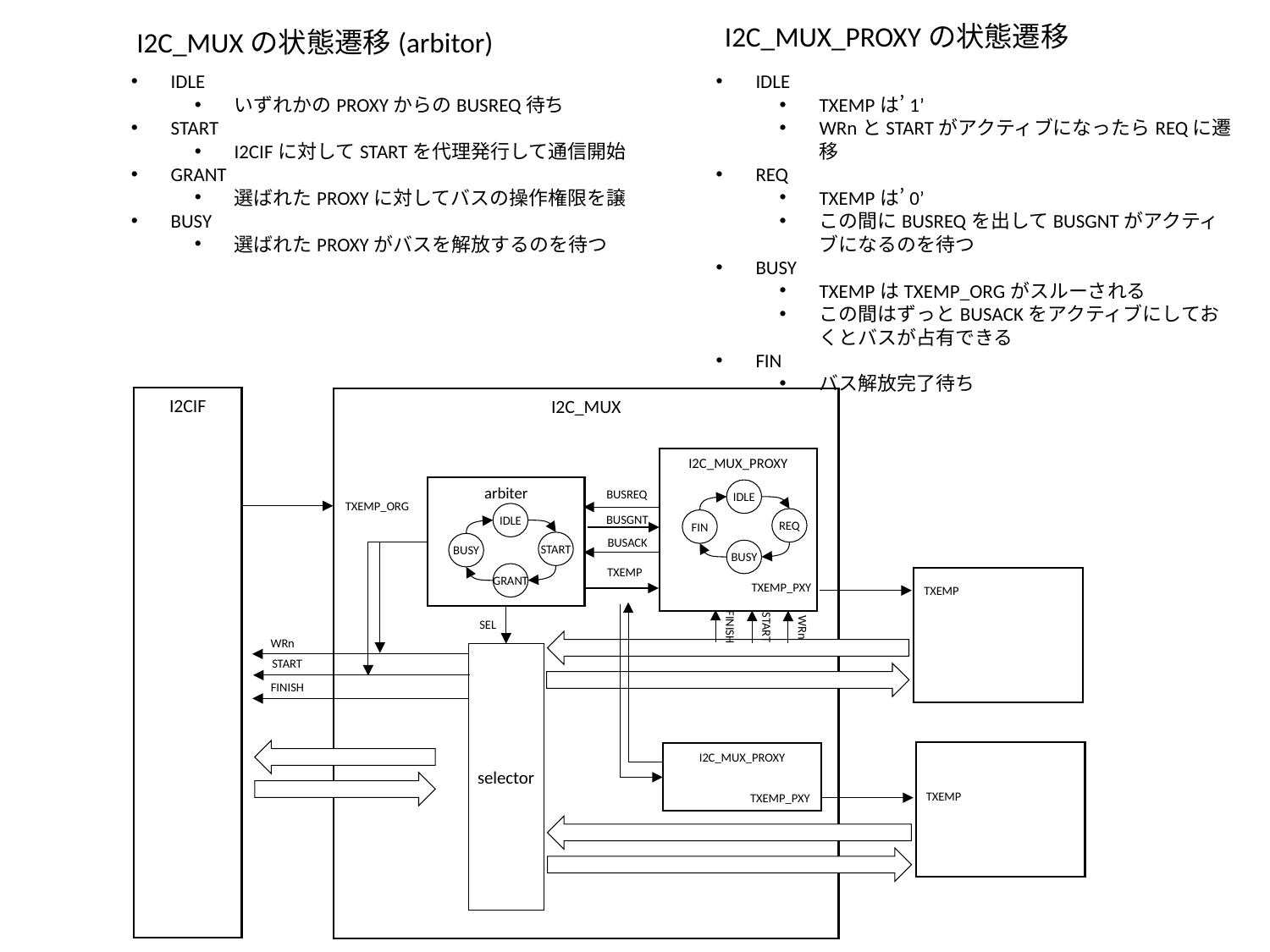

I2C_MUX_PROXYの状態遷移
I2C_MUXの状態遷移(arbitor)
IDLE
いずれかのPROXYからのBUSREQ待ち
START
I2CIFに対してSTARTを代理発行して通信開始
GRANT
選ばれたPROXYに対してバスの操作権限を譲
BUSY
選ばれたPROXYがバスを解放するのを待つ

IDLE
TXEMPは’1’
WRnとSTARTがアクティブになったらREQに遷移
REQ
TXEMPは’0’
この間にBUSREQを出してBUSGNTがアクティブになるのを待つ
BUSY
TXEMPはTXEMP_ORGがスルーされる
この間はずっとBUSACKをアクティブにしておくとバスが占有できる
FIN
バス解放完了待ち

I2CIF
I2C_MUX
I2C_MUX_PROXY
arbiter
IDLE
BUSREQ
TXEMP_ORG
IDLE
BUSGNT
REQ
FIN
BUSACK
START
BUSY
BUSY
TXEMP
GRANT

TXEMP_PXY
TXEMP
SEL
FINISH
START
WRn
WRn

selector
START

FINISH

I2C_MUX_PROXY

TXEMP
TXEMP_PXY